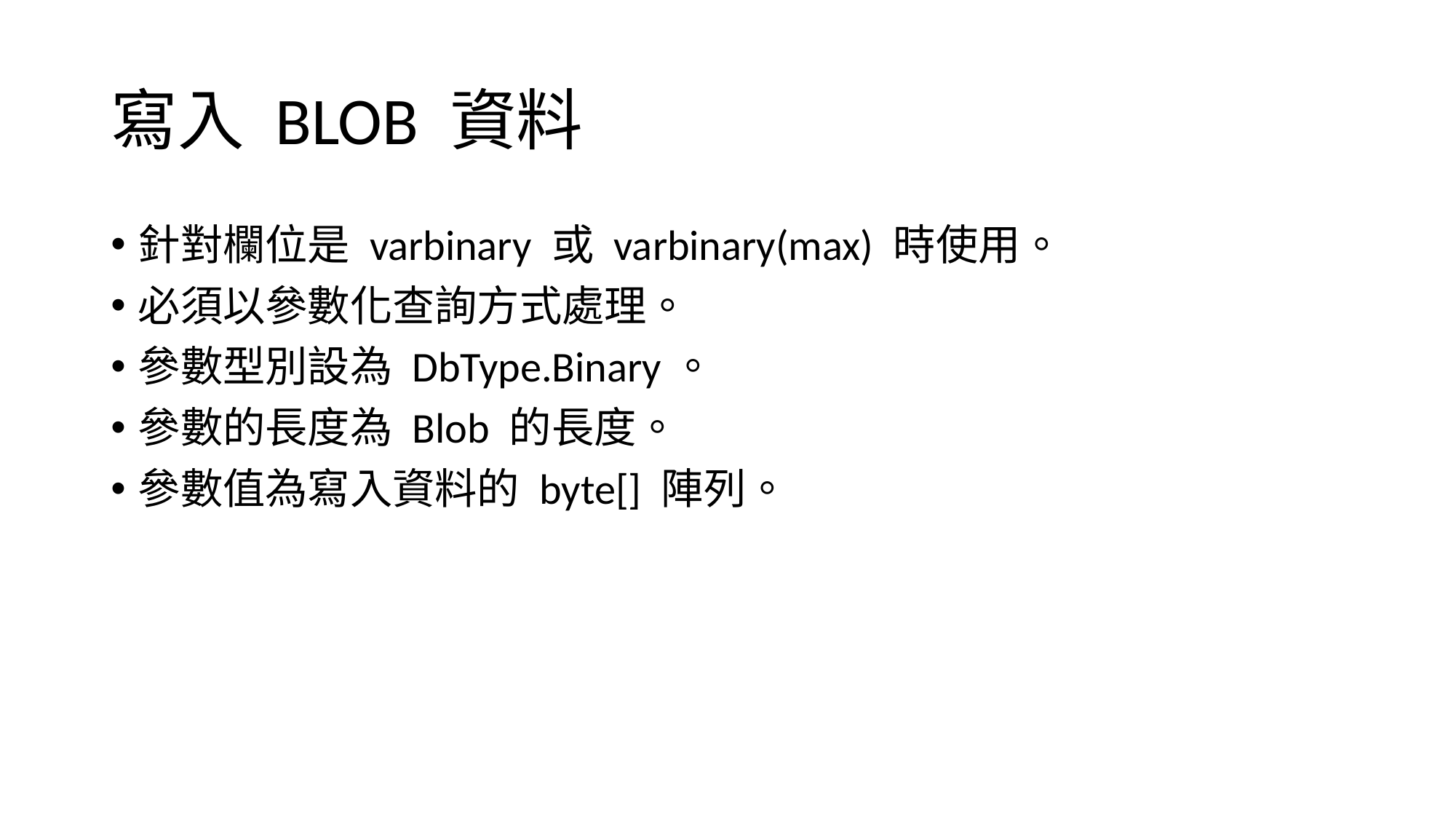

# 寫入 BLOB 資料
針對欄位是 varbinary 或 varbinary(max) 時使用。
必須以參數化查詢方式處理。
參數型別設為 DbType.Binary。
參數的長度為 Blob 的長度。
參數值為寫入資料的 byte[] 陣列。